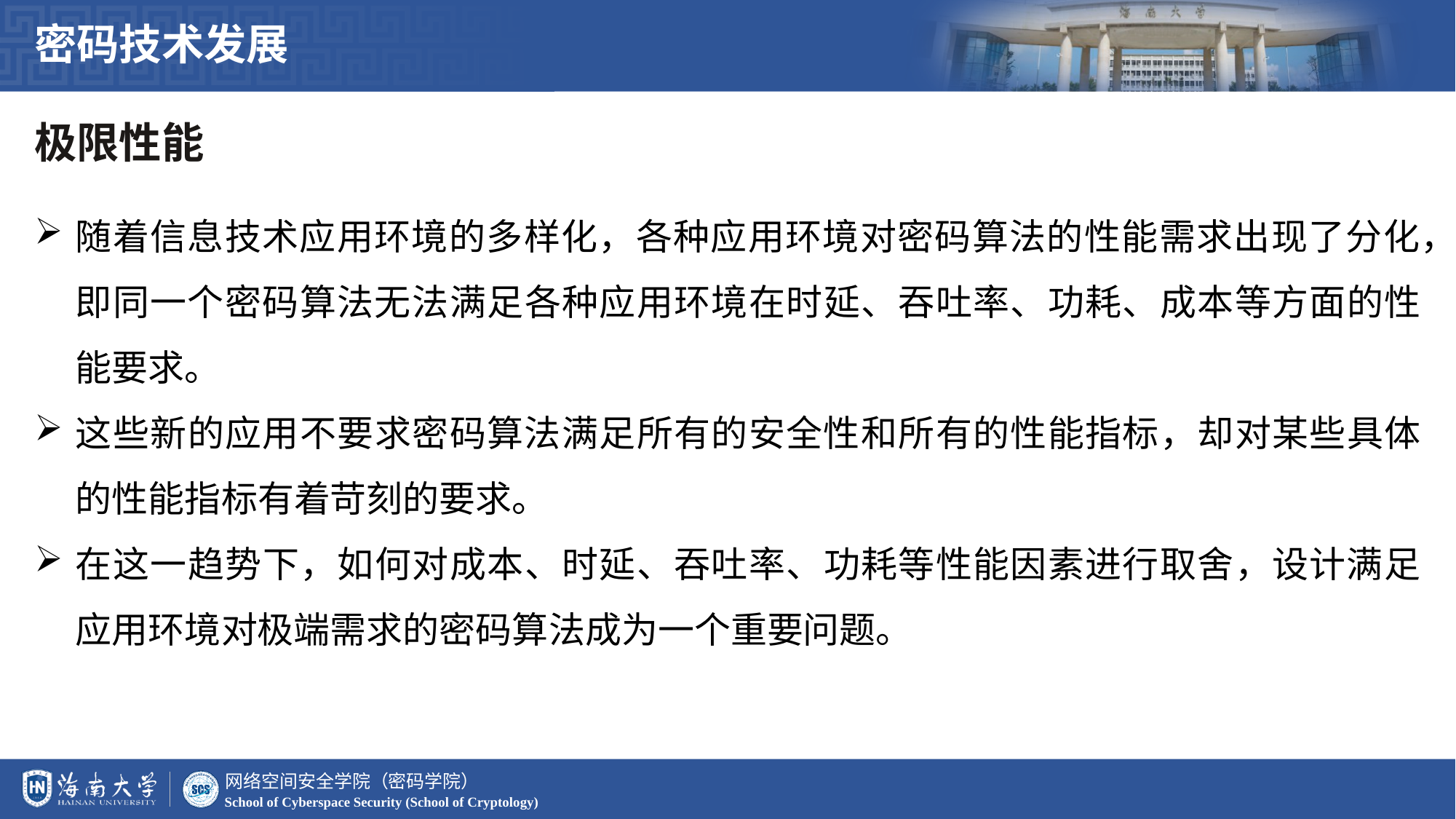

密码技术发展
极限性能
随着信息技术应用环境的多样化，各种应用环境对密码算法的性能需求出现了分化，即同一个密码算法无法满足各种应用环境在时延、吞吐率、功耗、成本等方面的性能要求。
这些新的应用不要求密码算法满足所有的安全性和所有的性能指标，却对某些具体的性能指标有着苛刻的要求。
在这一趋势下，如何对成本、时延、吞吐率、功耗等性能因素进行取舍，设计满足应用环境对极端需求的密码算法成为一个重要问题。
62